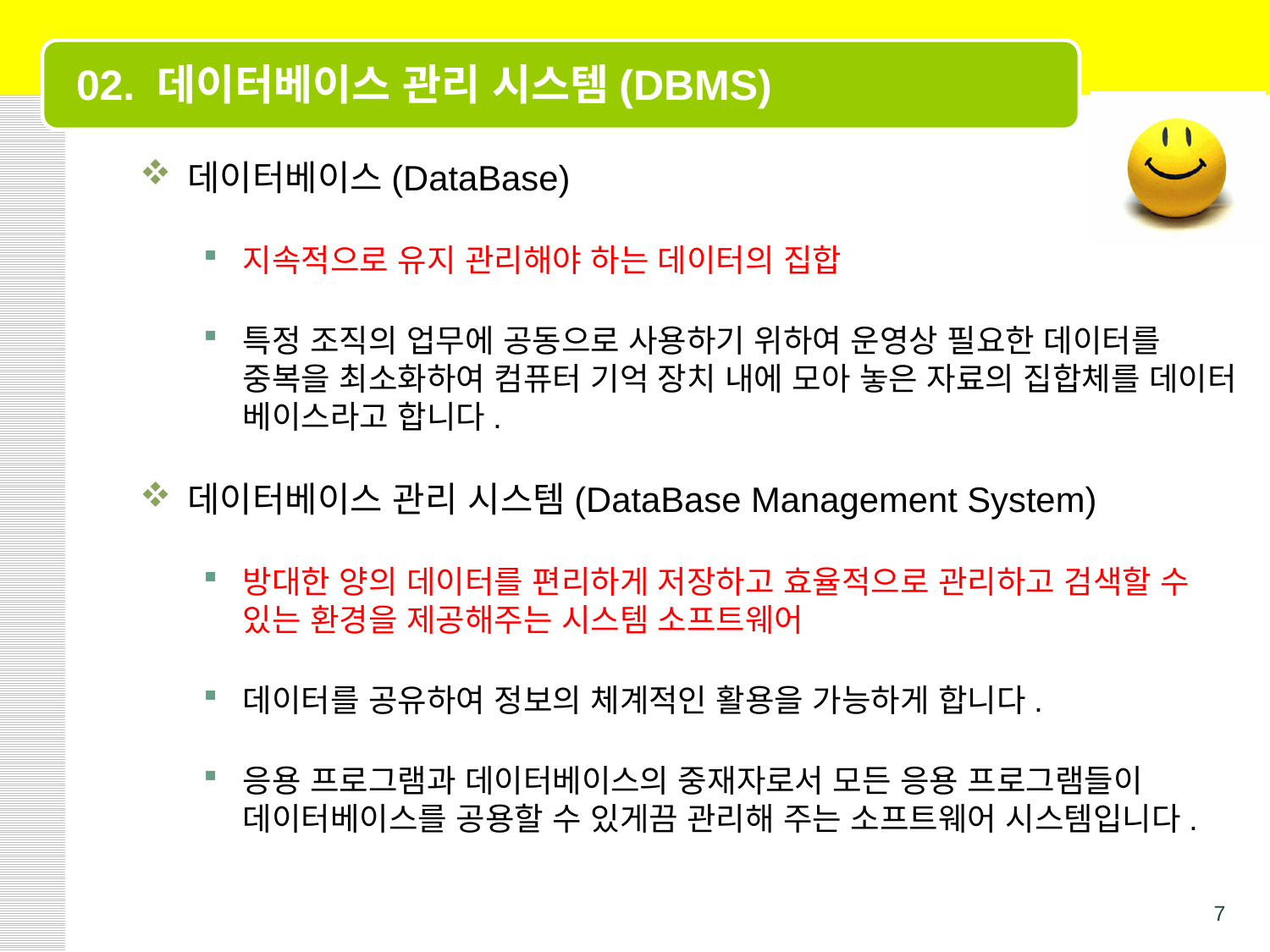

# 02. 데이터베이스 관리 시스템(DBMS)
데이터베이스(DataBase)
지속적으로 유지 관리해야 하는 데이터의 집합
특정 조직의 업무에 공동으로 사용하기 위하여 운영상 필요한 데이터를 중복을 최소화하여 컴퓨터 기억 장치 내에 모아 놓은 자료의 집합체를 데이터 베이스라고 합니다.
데이터베이스 관리 시스템(DataBase Management System)
방대한 양의 데이터를 편리하게 저장하고 효율적으로 관리하고 검색할 수 있는 환경을 제공해주는 시스템 소프트웨어
데이터를 공유하여 정보의 체계적인 활용을 가능하게 합니다.
응용 프로그램과 데이터베이스의 중재자로서 모든 응용 프로그램들이 데이터베이스를 공용할 수 있게끔 관리해 주는 소프트웨어 시스템입니다.